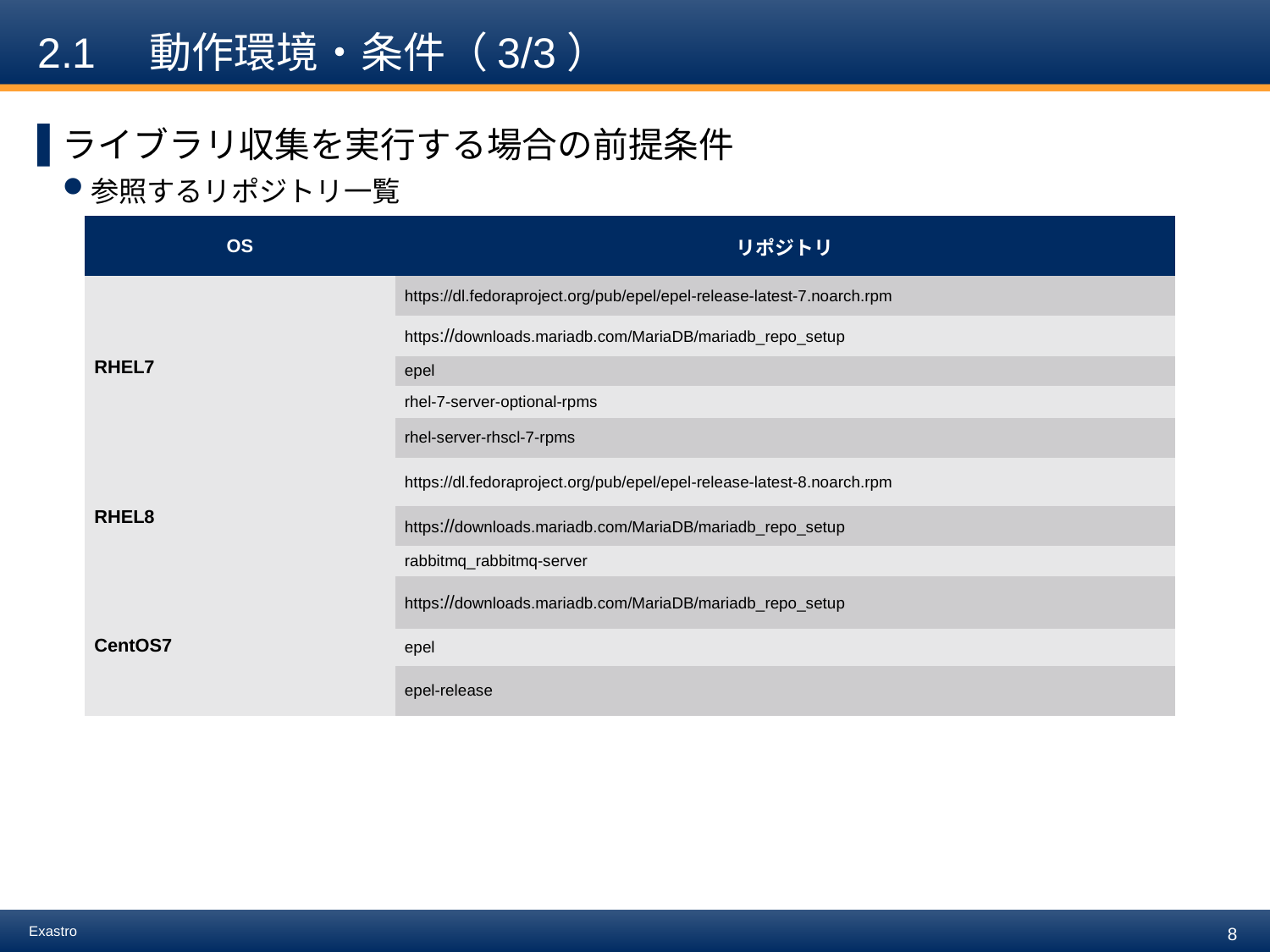

# 2.1　動作環境・条件（3/3）
ライブラリ収集を実行する場合の前提条件
参照するリポジトリ一覧

| OS | リポジトリ |
| --- | --- |
| RHEL7 | https://dl.fedoraproject.org/pub/epel/epel-release-latest-7.noarch.rpm |
|  | https://downloads.mariadb.com/MariaDB/mariadb\_repo\_setup |
|  | epel |
|  | rhel-7-server-optional-rpms |
|  | rhel-server-rhscl-7-rpms |
| RHEL8 | https://dl.fedoraproject.org/pub/epel/epel-release-latest-8.noarch.rpm |
|  | https://downloads.mariadb.com/MariaDB/mariadb\_repo\_setup |
|  | rabbitmq\_rabbitmq-server |
| CentOS7 | https://downloads.mariadb.com/MariaDB/mariadb\_repo\_setup |
|  | epel |
|  | epel-release |